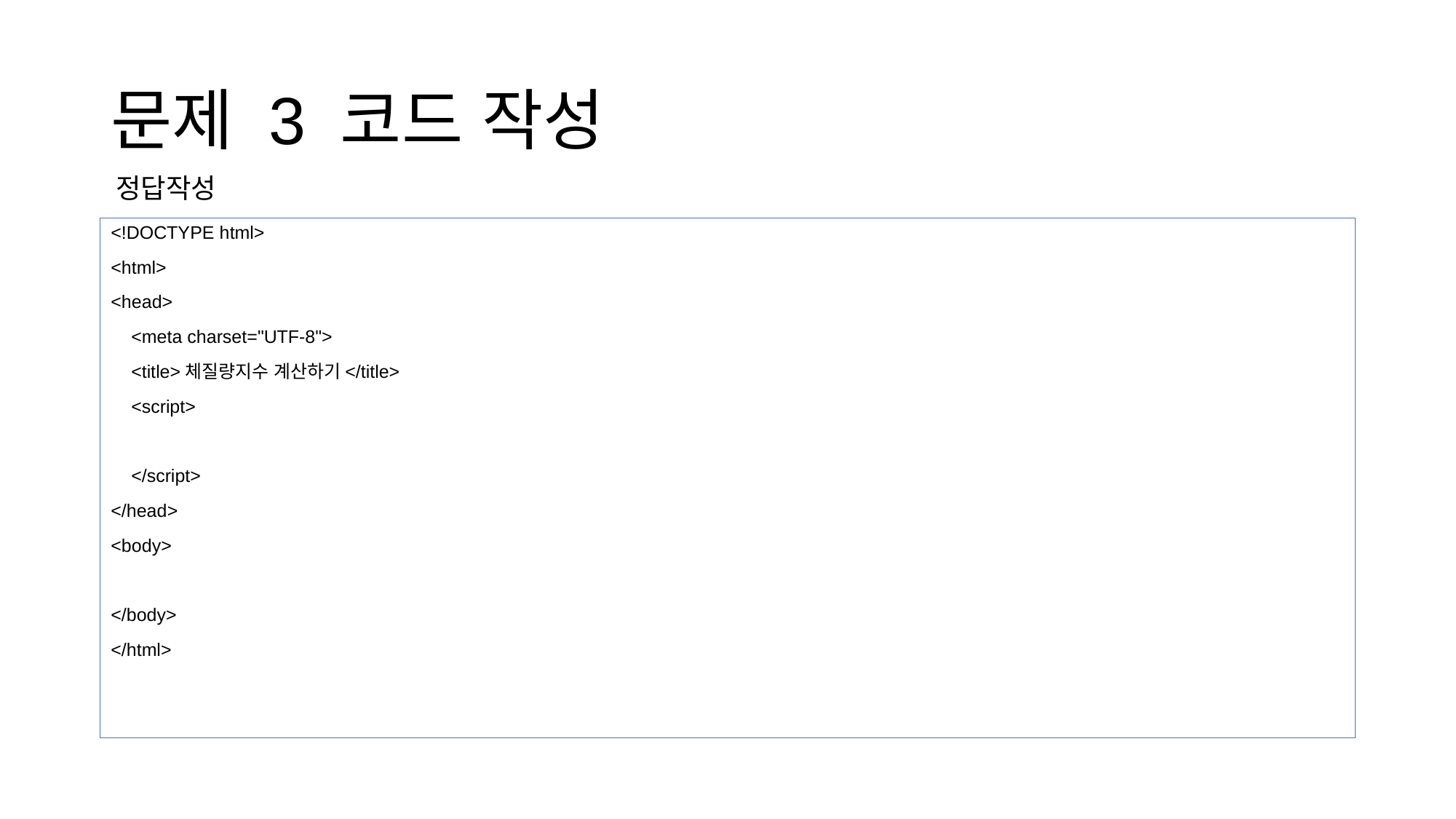

# 문제 3 코드 작성
정답작성
<!DOCTYPE html>
<html>
<head>
    <meta charset="UTF-8">
    <title>체질량지수 계산하기</title>
    <script>

    </script>
</head>
<body>

</body>
</html>